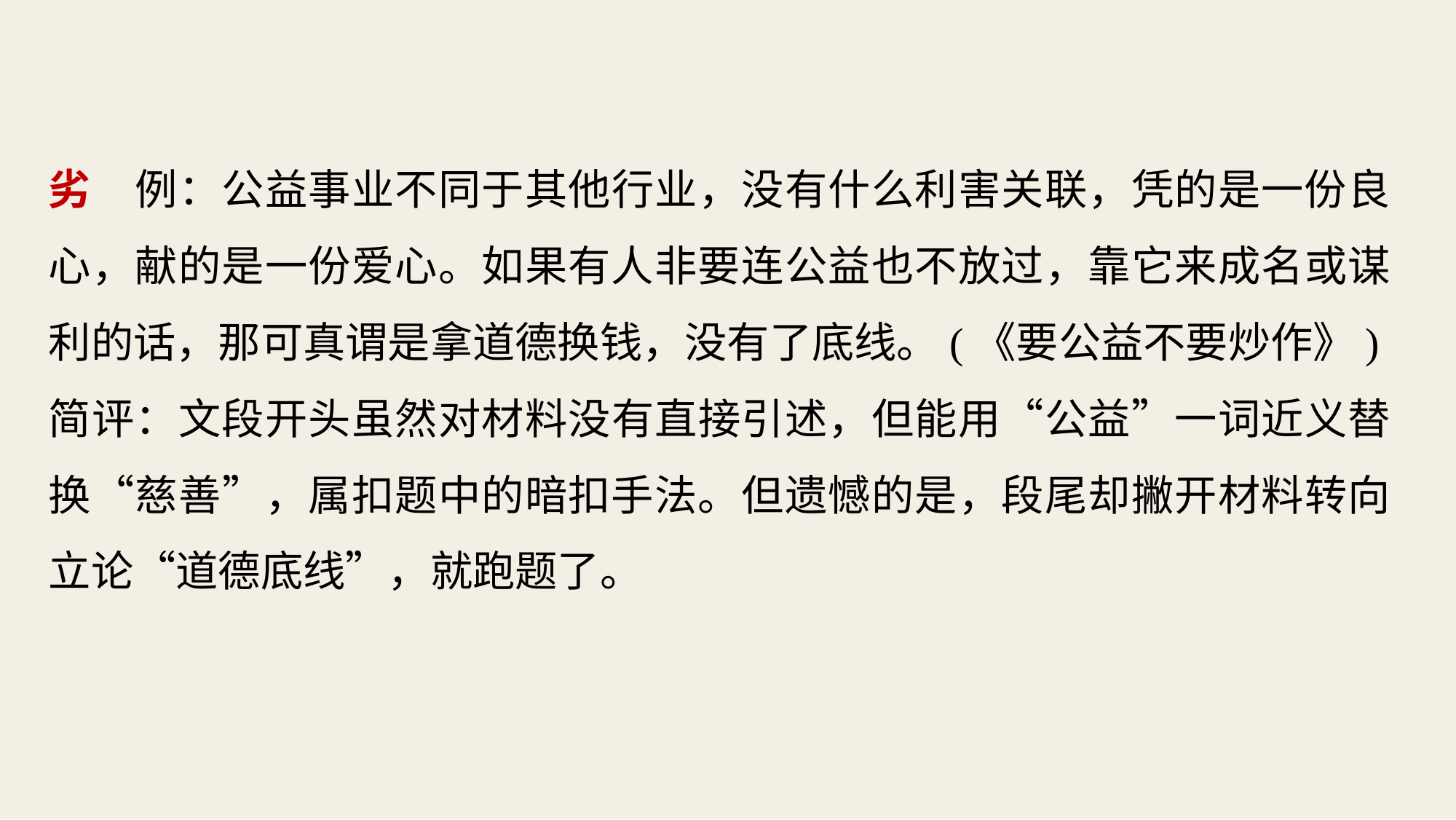

劣　例：公益事业不同于其他行业，没有什么利害关联，凭的是一份良心，献的是一份爱心。如果有人非要连公益也不放过，靠它来成名或谋利的话，那可真谓是拿道德换钱，没有了底线。(《要公益不要炒作》)
简评：文段开头虽然对材料没有直接引述，但能用“公益”一词近义替换“慈善”，属扣题中的暗扣手法。但遗憾的是，段尾却撇开材料转向立论“道德底线”，就跑题了。